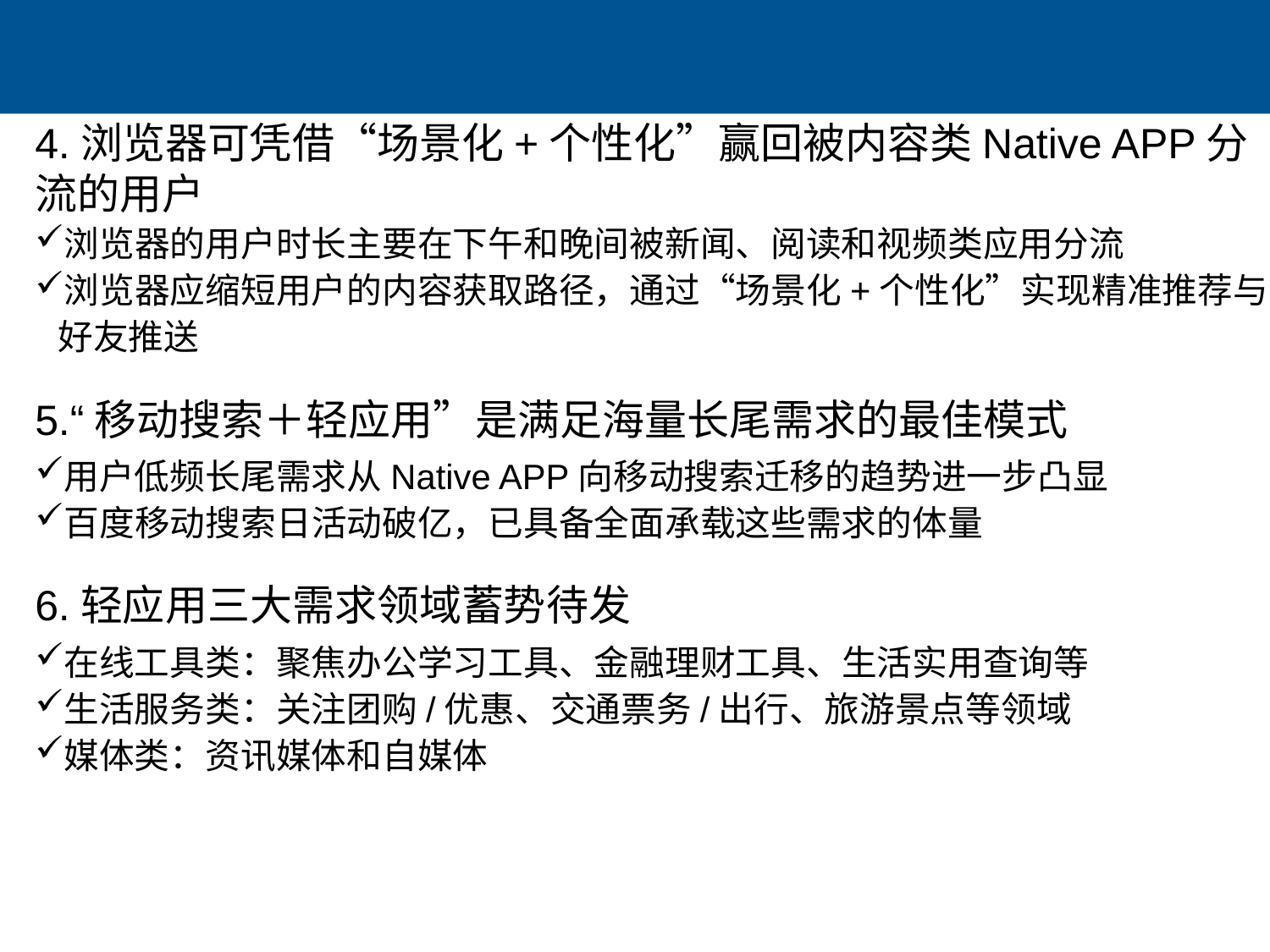

4.浏览器可凭借“场景化+个性化”赢回被内容类Native APP分流的用户
浏览器的用户时长主要在下午和晚间被新闻、阅读和视频类应用分流
浏览器应缩短用户的内容获取路径，通过“场景化+个性化”实现精准推荐与好友推送
5.“移动搜索＋轻应用”是满足海量长尾需求的最佳模式
用户低频长尾需求从Native APP向移动搜索迁移的趋势进一步凸显
百度移动搜索日活动破亿，已具备全面承载这些需求的体量
6.轻应用三大需求领域蓄势待发
在线工具类：聚焦办公学习工具、金融理财工具、生活实用查询等
生活服务类：关注团购/优惠、交通票务/出行、旅游景点等领域
媒体类：资讯媒体和自媒体